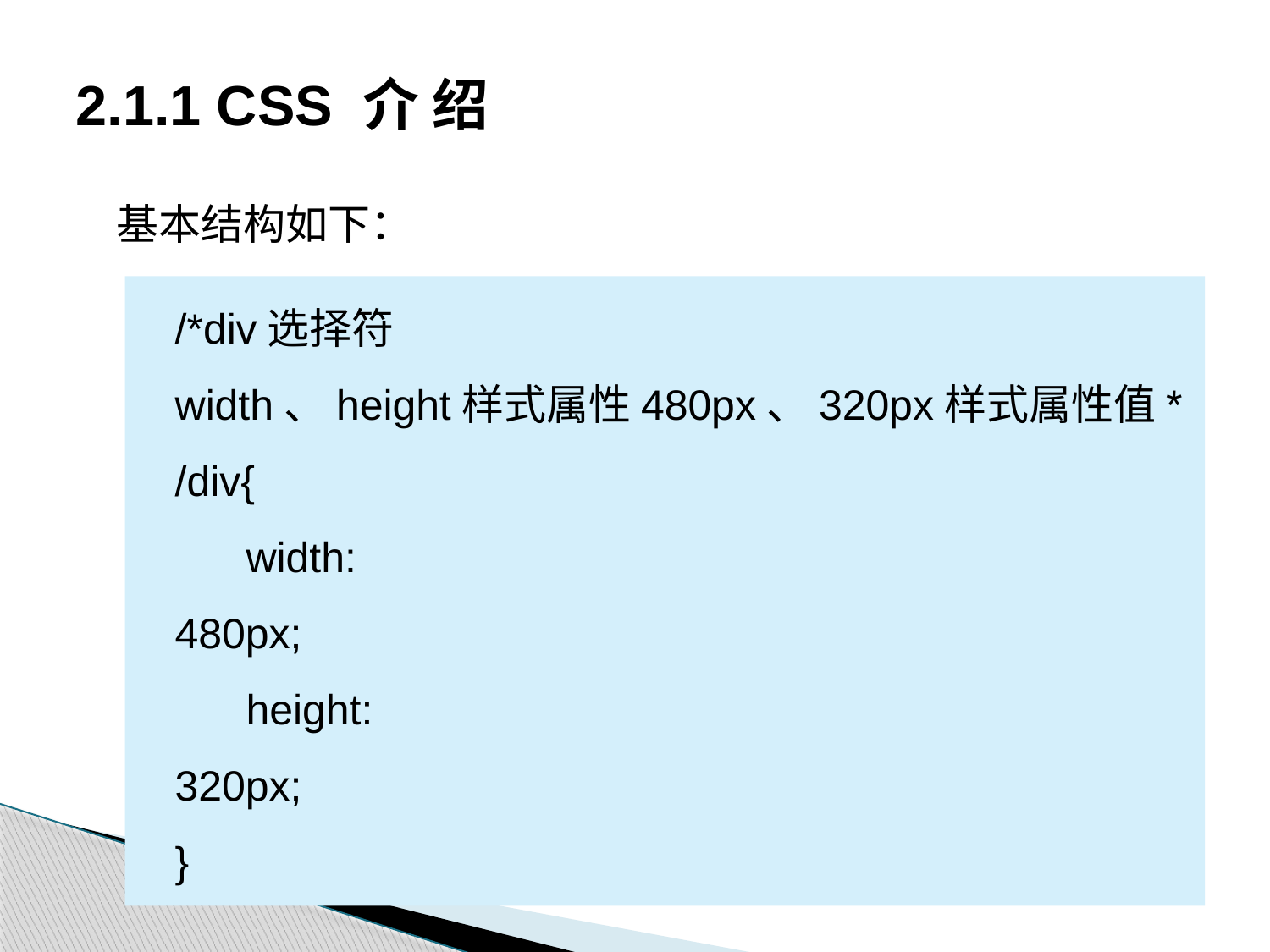

# 2.1.1 CSS 介 绍
基本结构如下：
/*div选择符
width、height样式属性480px、320px样式属性值*
/div{
      width:
480px;
      height:
320px;
}